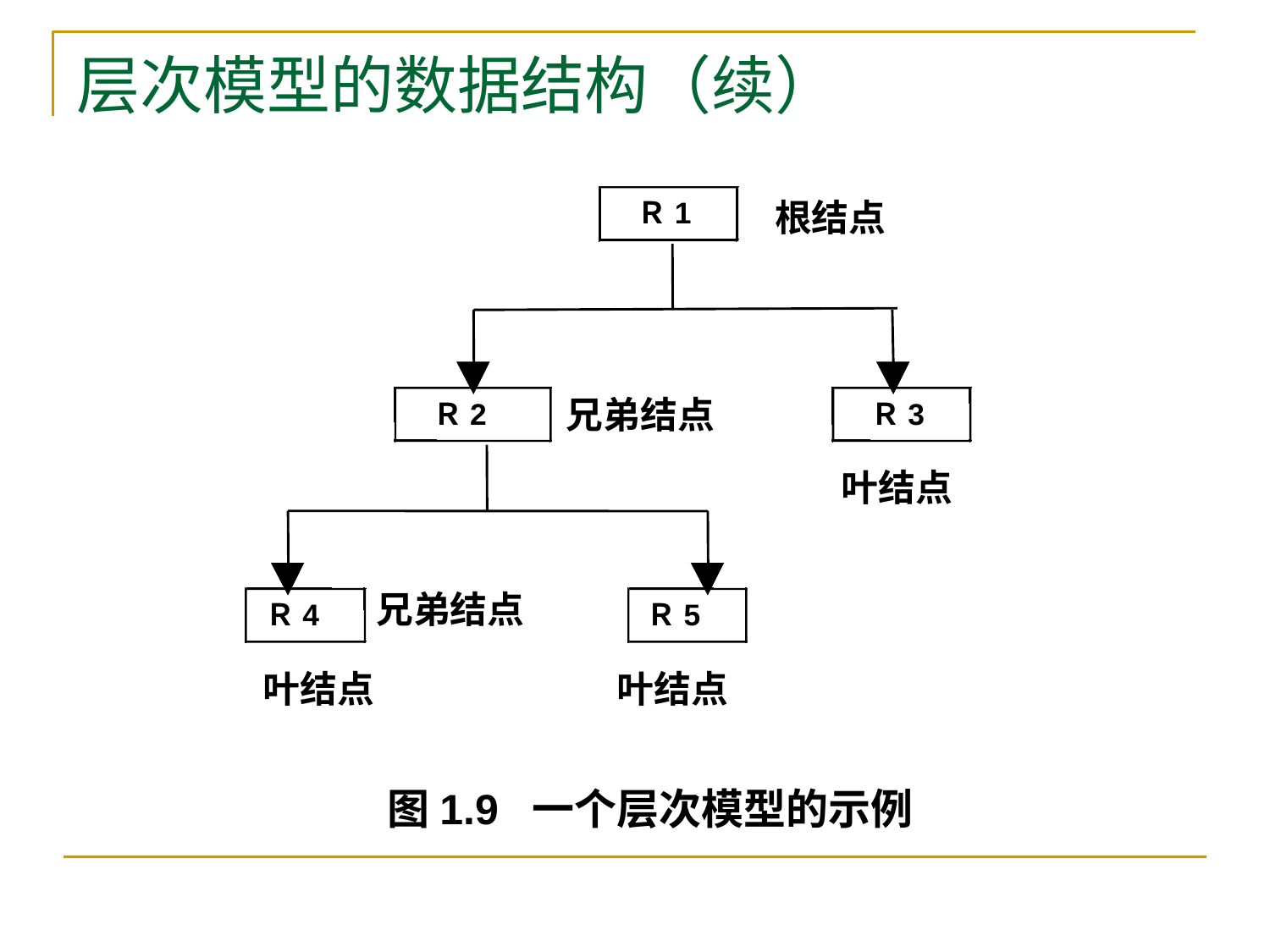

# 层次模型的数据结构（续）

Ｒ1
根结点

兄弟结点

Ｒ2

Ｒ3

叶结点
兄弟结点

Ｒ4

Ｒ5

叶结点
叶结点

图1.9  一个层次模型的示例